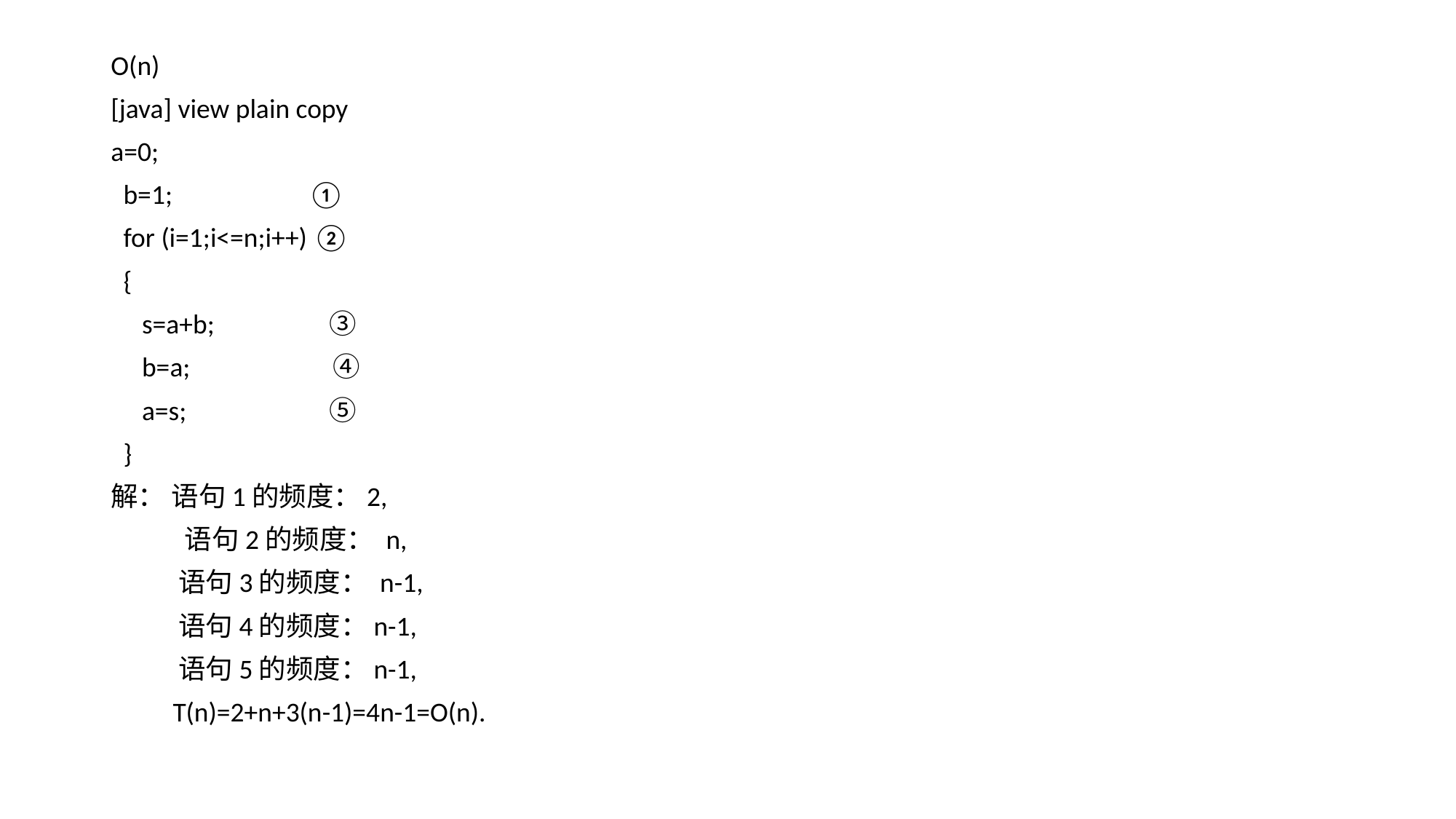

O(n)
[java] view plain copy
a=0;
  b=1;                      ①
  for (i=1;i<=n;i++) ②
  {
     s=a+b;　　　　③
     b=a;　　　　　④
     a=s;　　　　　⑤
  }
解： 语句1的频度：2,
           语句2的频度： n,
          语句3的频度： n-1,
          语句4的频度：n-1,
          语句5的频度：n-1,
          T(n)=2+n+3(n-1)=4n-1=O(n).